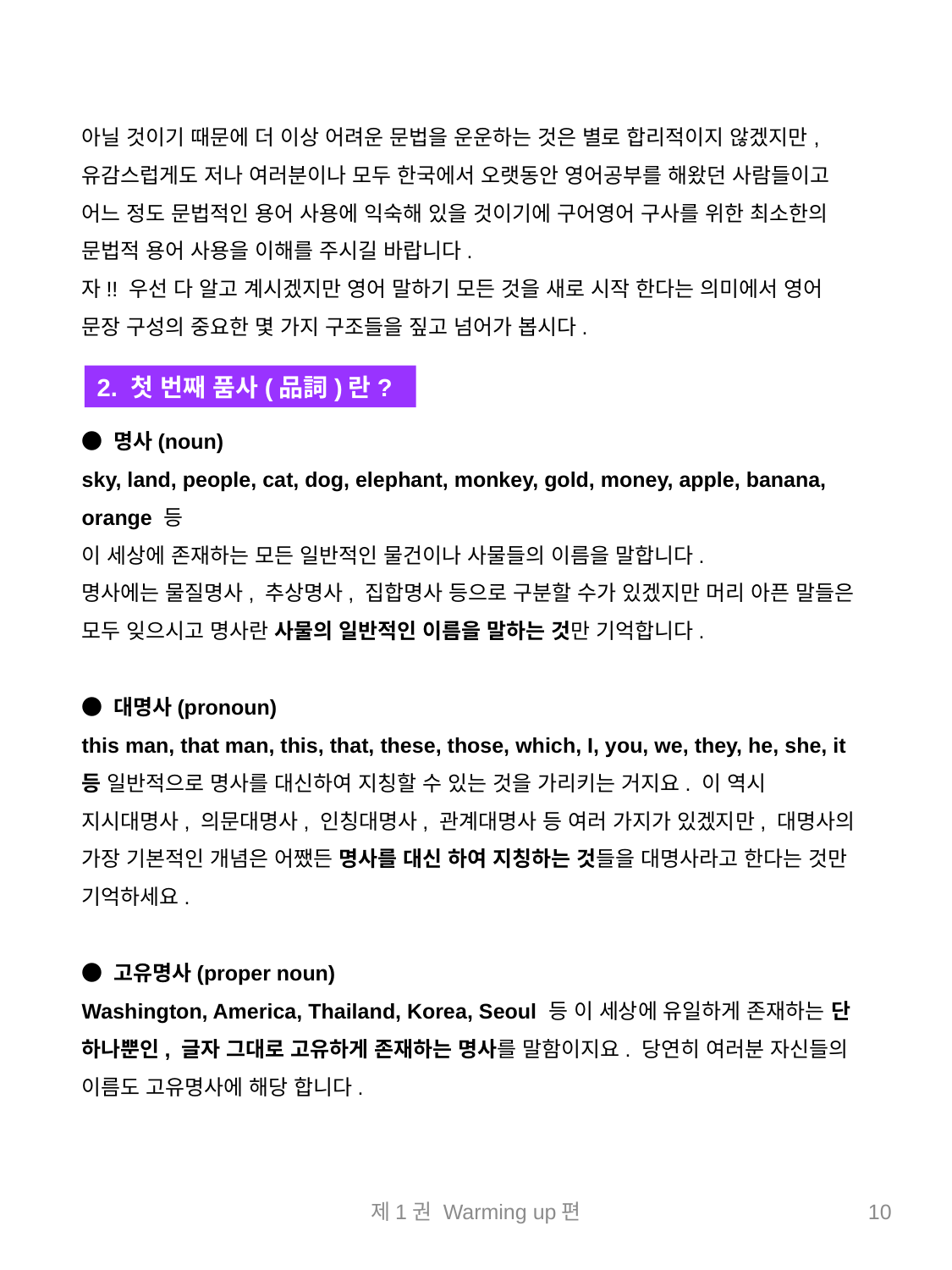

아닐 것이기 때문에 더 이상 어려운 문법을 운운하는 것은 별로 합리적이지 않겠지만, 유감스럽게도 저나 여러분이나 모두 한국에서 오랫동안 영어공부를 해왔던 사람들이고 어느 정도 문법적인 용어 사용에 익숙해 있을 것이기에 구어영어 구사를 위한 최소한의 문법적 용어 사용을 이해를 주시길 바랍니다.
자!! 우선 다 알고 계시겠지만 영어 말하기 모든 것을 새로 시작 한다는 의미에서 영어 문장 구성의 중요한 몇 가지 구조들을 짚고 넘어가 봅시다.

● 명사(noun)
sky, land, people, cat, dog, elephant, monkey, gold, money, apple, banana, orange 등
이 세상에 존재하는 모든 일반적인 물건이나 사물들의 이름을 말합니다.
명사에는 물질명사, 추상명사, 집합명사 등으로 구분할 수가 있겠지만 머리 아픈 말들은 모두 잊으시고 명사란 사물의 일반적인 이름을 말하는 것만 기억합니다.

● 대명사(pronoun)
this man, that man, this, that, these, those, which, I, you, we, they, he, she, it 등 일반적으로 명사를 대신하여 지칭할 수 있는 것을 가리키는 거지요. 이 역시 지시대명사, 의문대명사, 인칭대명사, 관계대명사 등 여러 가지가 있겠지만, 대명사의 가장 기본적인 개념은 어쨌든 명사를 대신 하여 지칭하는 것들을 대명사라고 한다는 것만 기억하세요.

● 고유명사(proper noun)
Washington, America, Thailand, Korea, Seoul 등 이 세상에 유일하게 존재하는 단 하나뿐인, 글자 그대로 고유하게 존재하는 명사를 말함이지요. 당연히 여러분 자신들의 이름도 고유명사에 해당 합니다.

2. 첫 번째 품사(品詞)란?
제1권 Warming up편
10